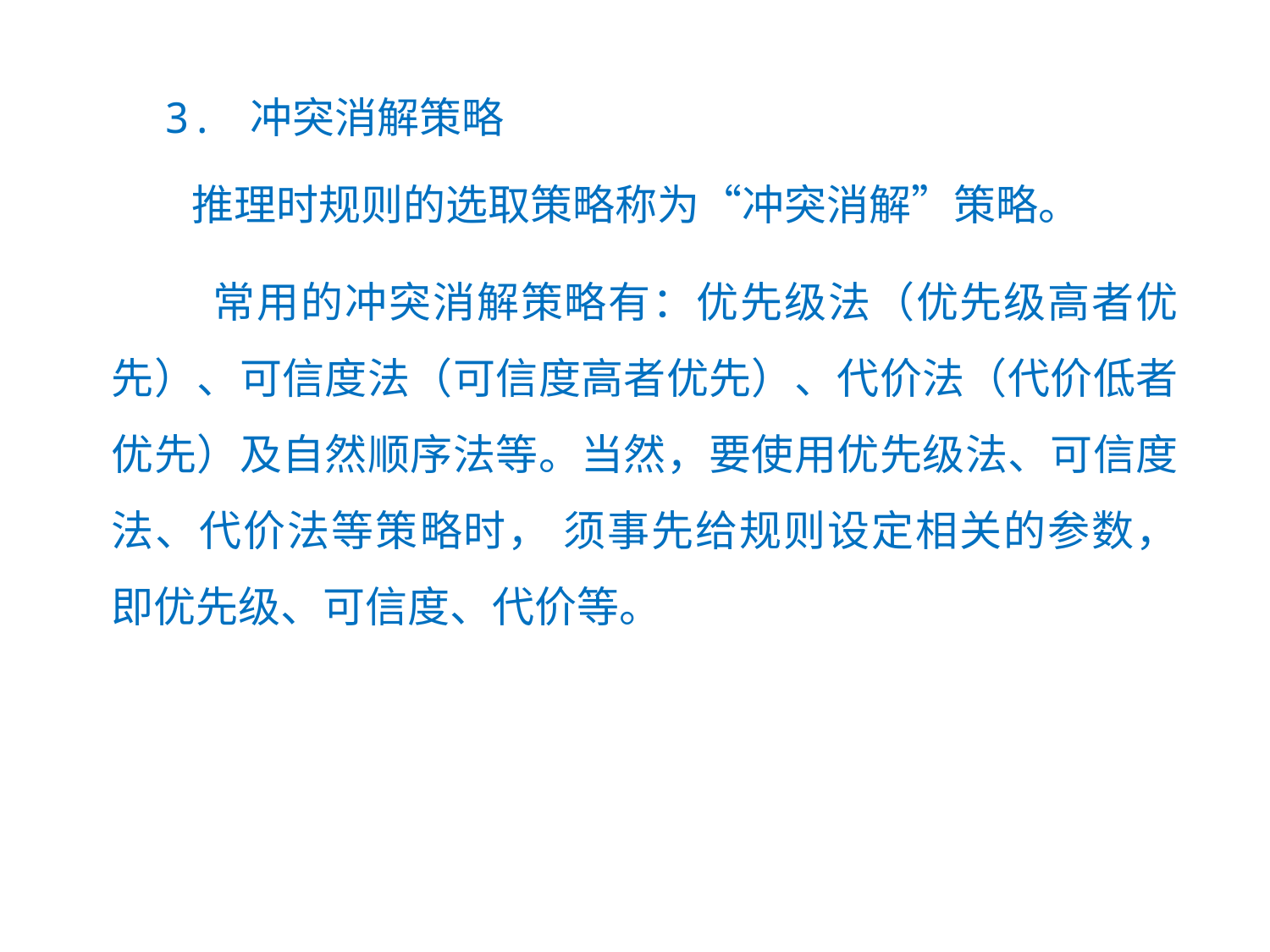

3. 冲突消解策略
　    推理时规则的选取策略称为“冲突消解”策略。
        常用的冲突消解策略有：优先级法（优先级高者优先）、可信度法（可信度高者优先）、代价法（代价低者优先）及自然顺序法等。当然，要使用优先级法、可信度法、代价法等策略时， 须事先给规则设定相关的参数，即优先级、可信度、代价等。